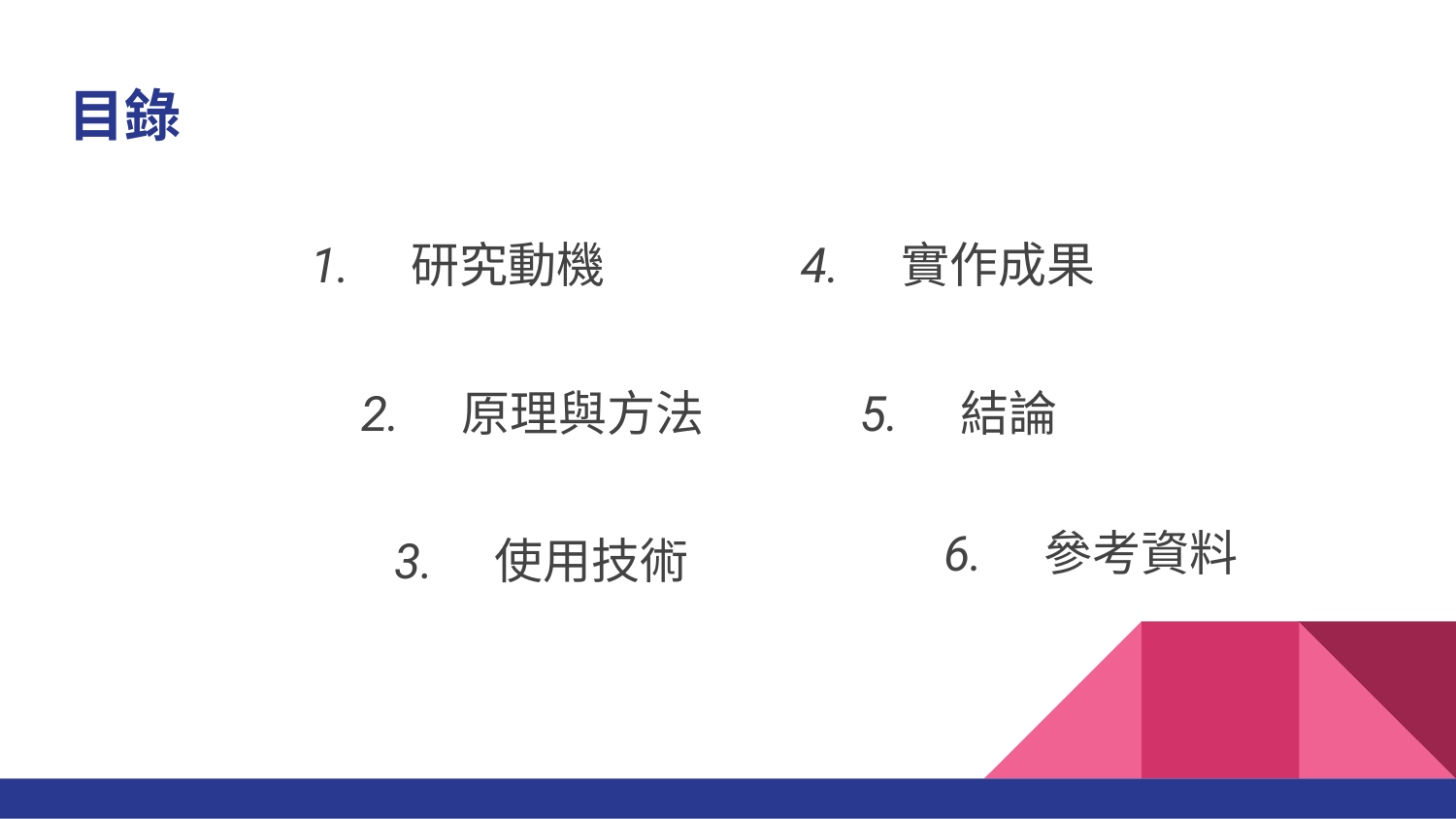

# 目錄
1.
研究動機
4.
實作成果
2.
原理與方法
5.
結論
6.
參考資料
3.
使用技術